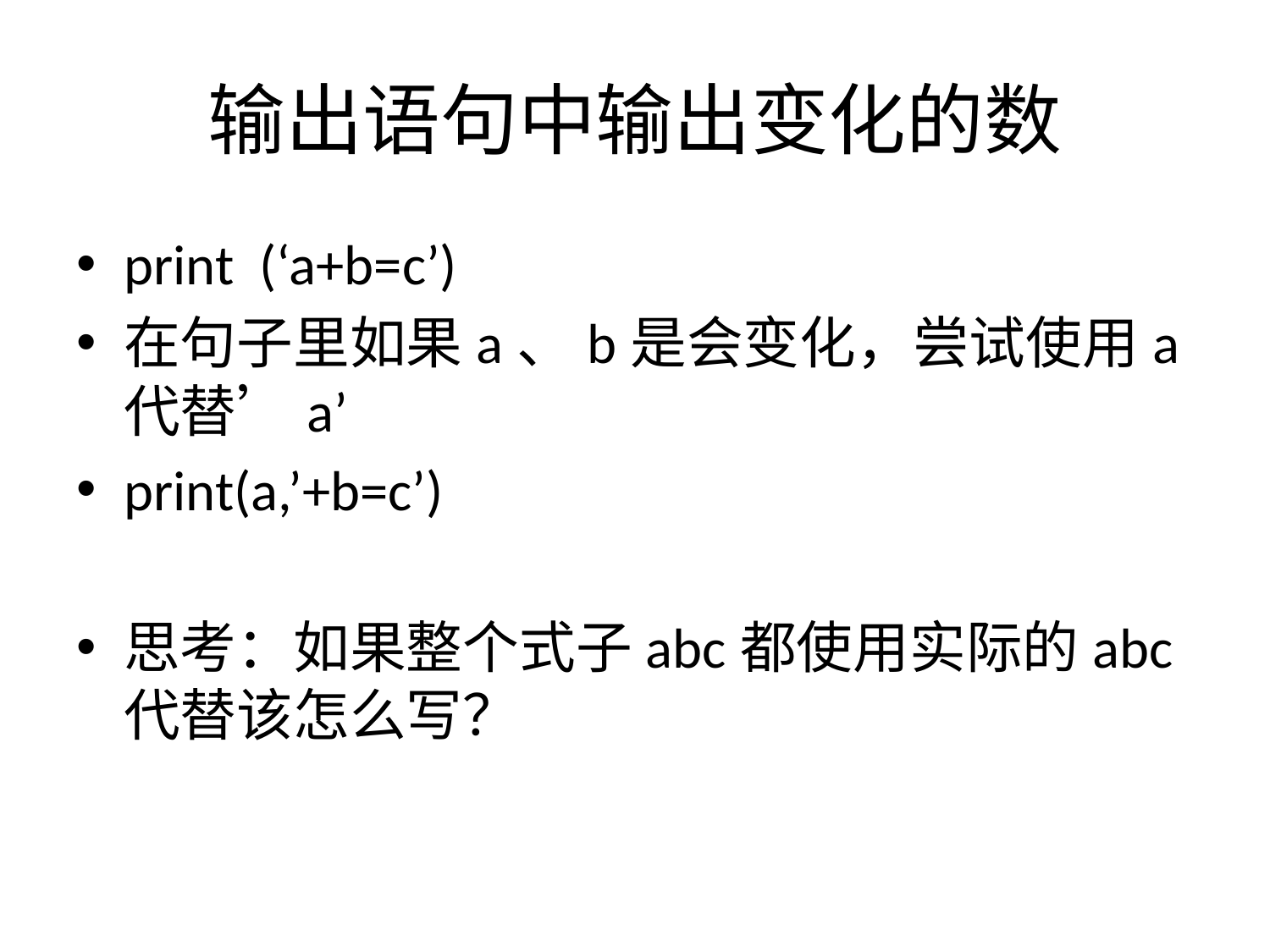

# 输出语句中输出变化的数
print  (‘a+b=c’)
在句子里如果a、b是会变化，尝试使用a代替’a’
print(a,’+b=c’)

思考：如果整个式子abc都使用实际的abc代替该怎么写？